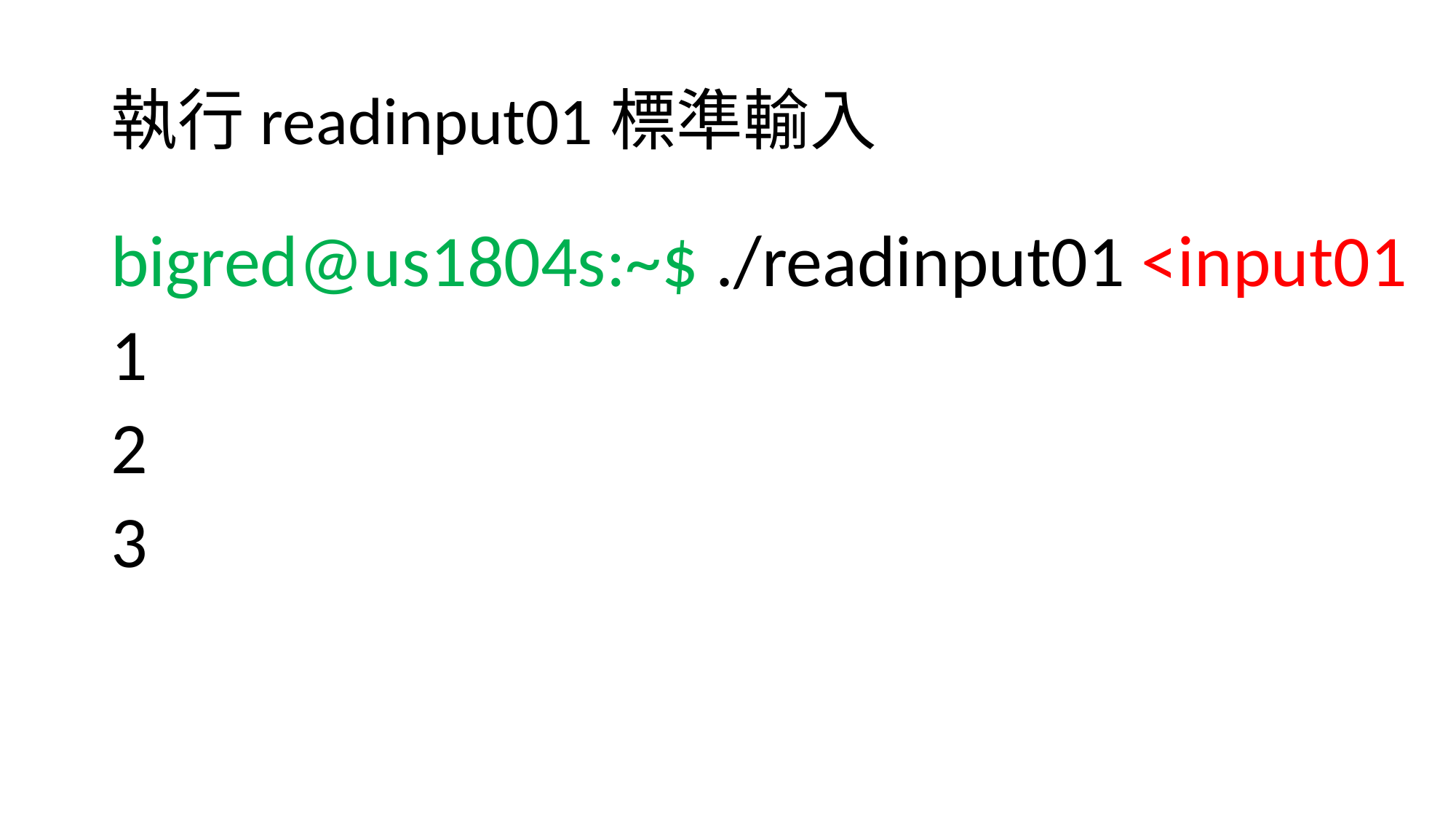

# 執行readinput01標準輸入
bigred@us1804s:~$ ./readinput01 <input01
1
2
3